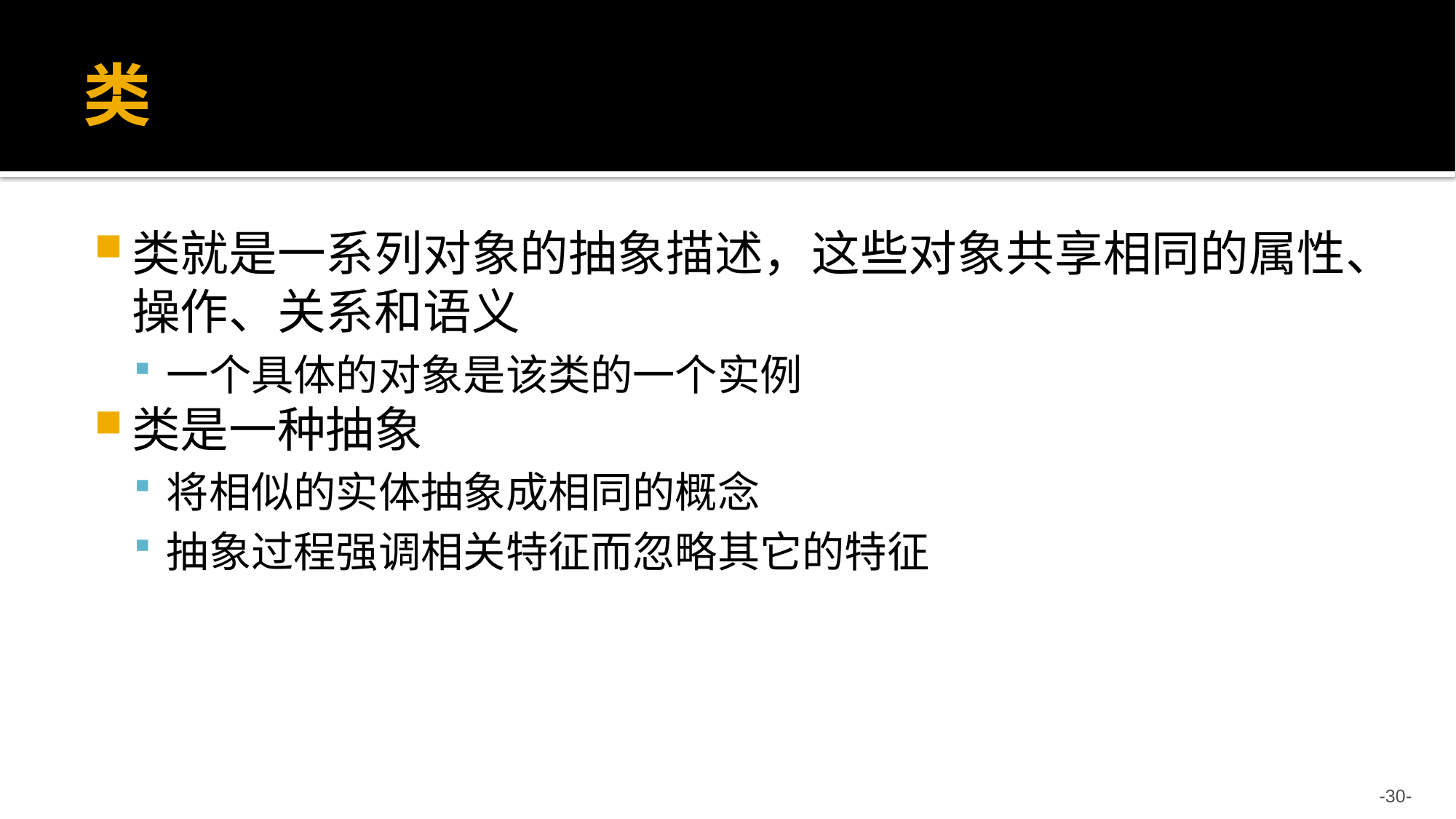

# 类
类就是一系列对象的抽象描述，这些对象共享相同的属性、操作、关系和语义
一个具体的对象是该类的一个实例
类是一种抽象
将相似的实体抽象成相同的概念
抽象过程强调相关特征而忽略其它的特征
-30-